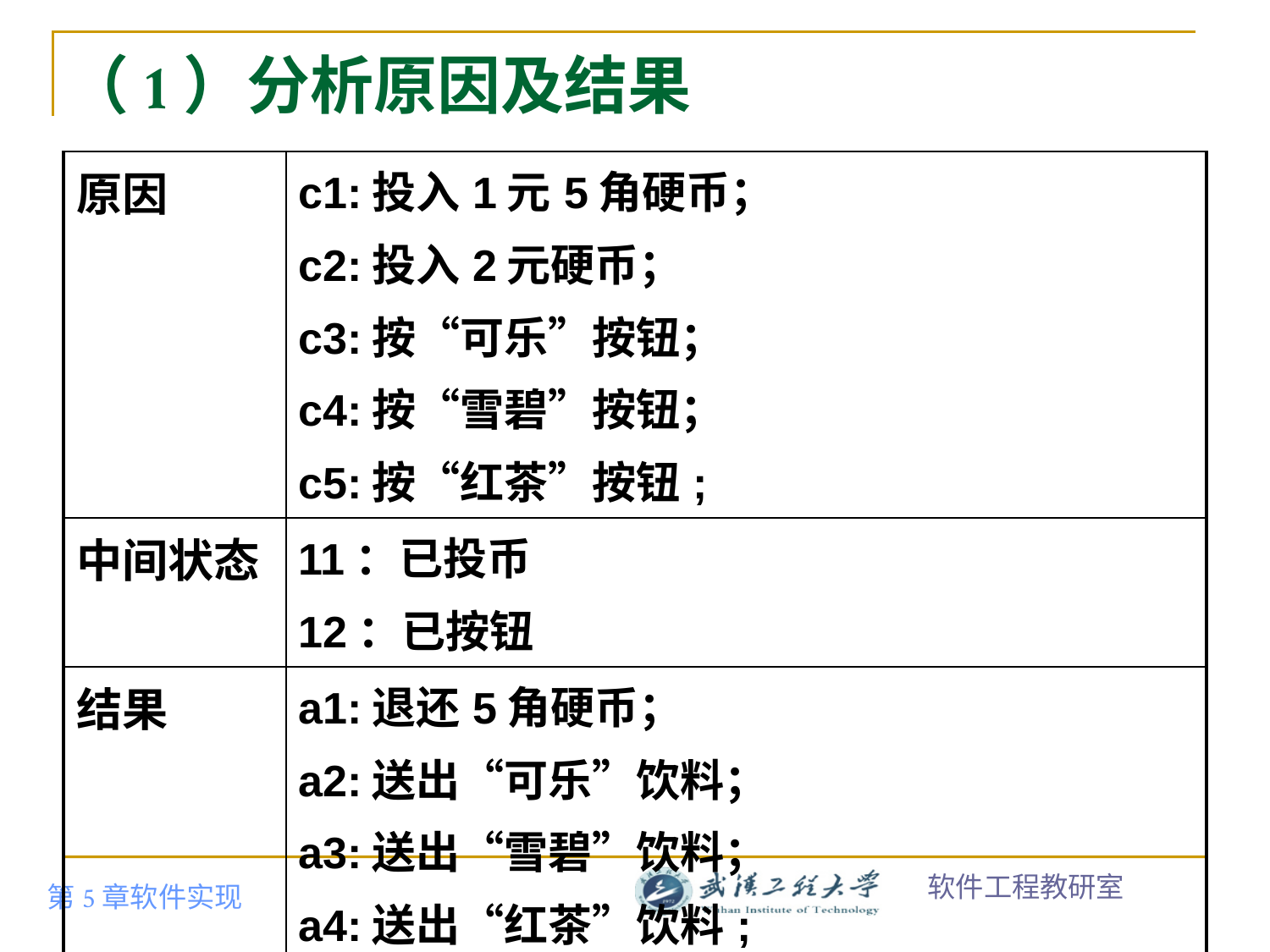

# （1）分析原因及结果
| 原因 | c1:投入1元5角硬币； c2:投入2元硬币； c3:按“可乐”按钮； c4:按“雪碧”按钮； c5:按“红茶”按钮; |
| --- | --- |
| 中间状态 | 11：已投币 12：已按钮 |
| 结果 | a1:退还5角硬币； a2:送出“可乐”饮料； a3:送出“雪碧”饮料； a4:送出“红茶”饮料; |